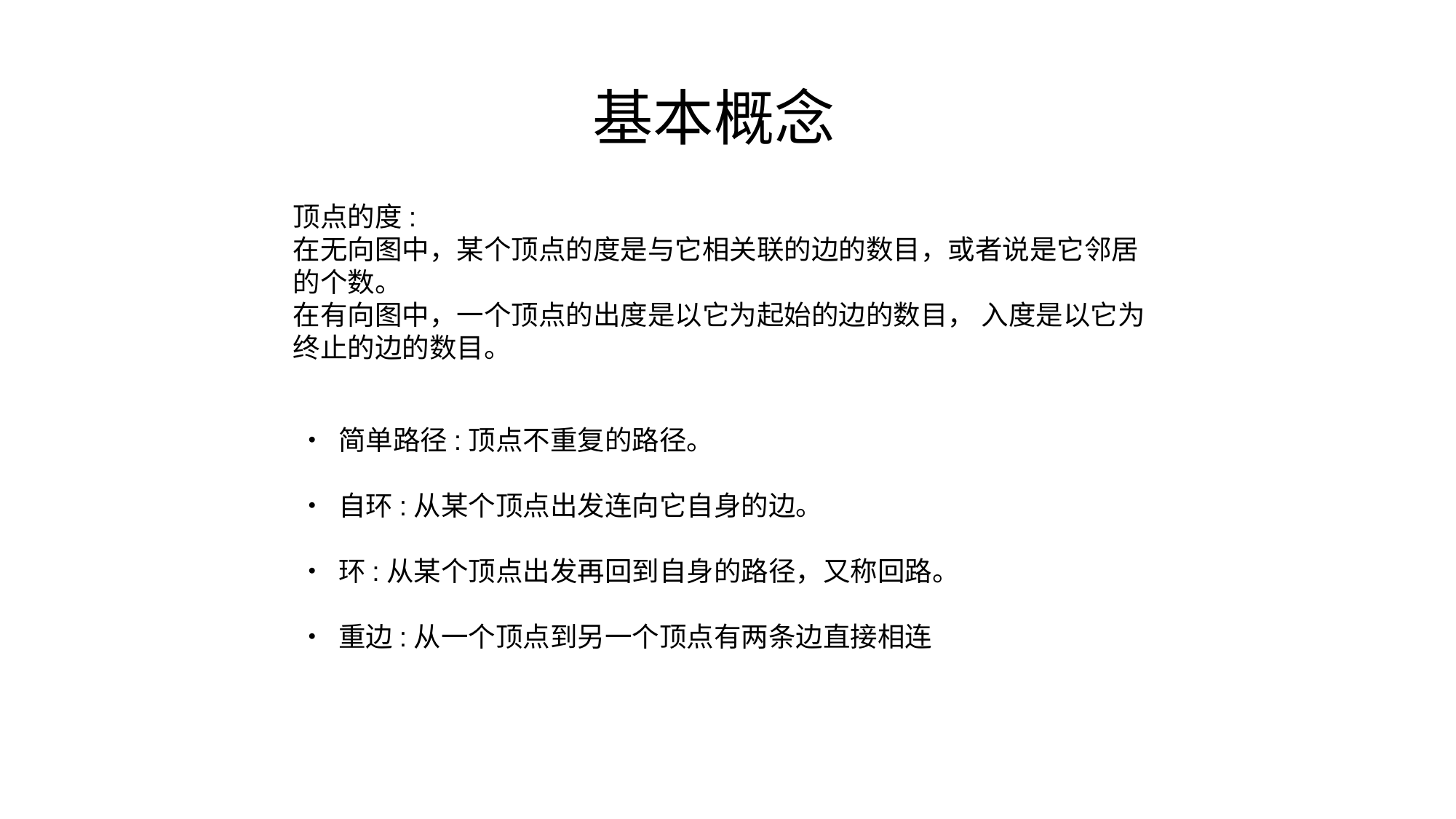

基本概念
顶点的度:
在无向图中，某个顶点的度是与它相关联的边的数目，或者说是它邻居的个数。
在有向图中，一个顶点的出度是以它为起始的边的数目， 入度是以它为终止的边的数目。
• 简单路径:顶点不重复的路径。

• 自环:从某个顶点出发连向它自身的边。

• 环:从某个顶点出发再回到自身的路径，又称回路。

• 重边:从一个顶点到另一个顶点有两条边直接相连